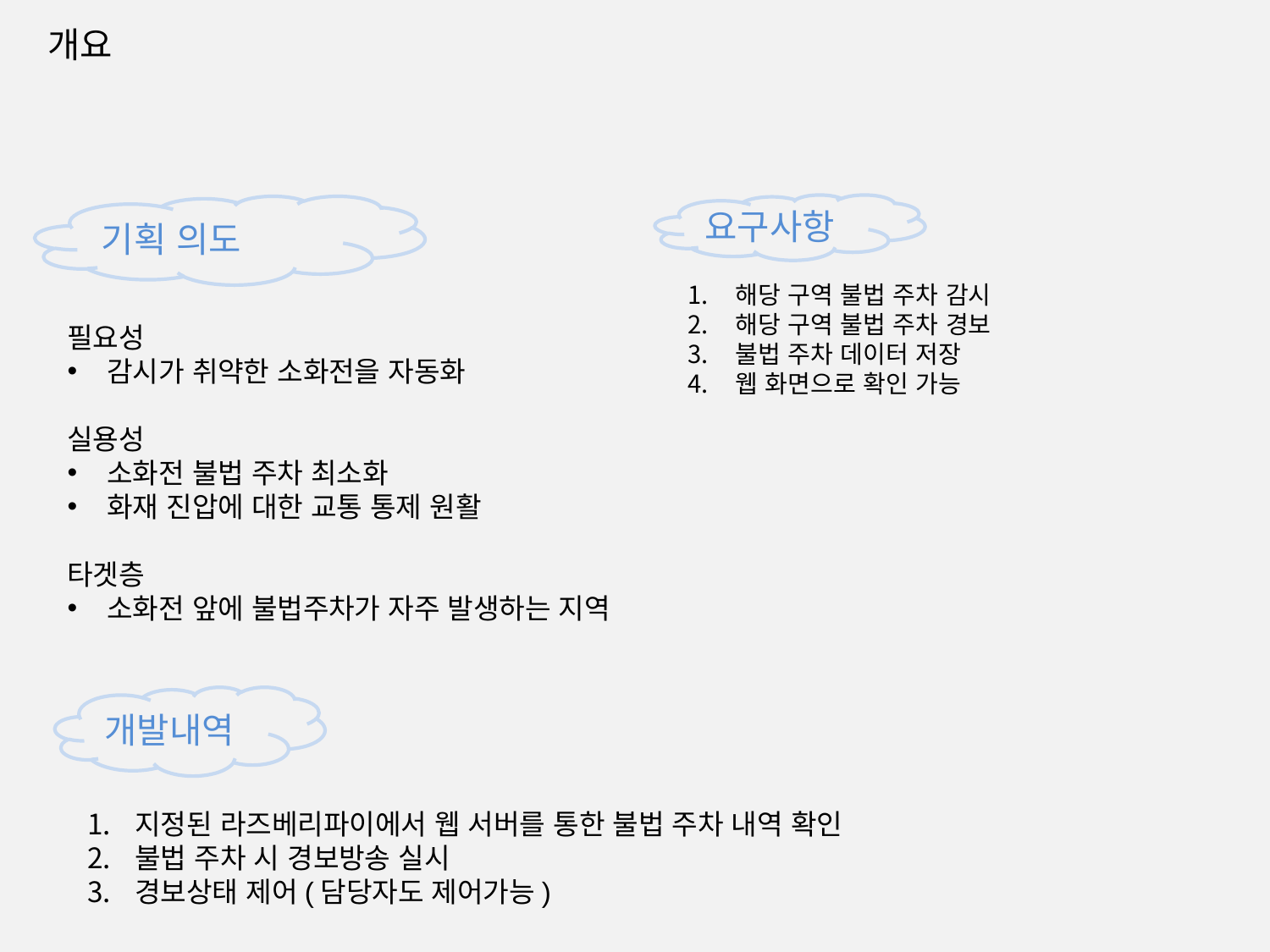

개요
요구사항
기획 의도
해당 구역 불법 주차 감시
해당 구역 불법 주차 경보
불법 주차 데이터 저장
웹 화면으로 확인 가능
필요성
감시가 취약한 소화전을 자동화

실용성
소화전 불법 주차 최소화
화재 진압에 대한 교통 통제 원활

타겟층
소화전 앞에 불법주차가 자주 발생하는 지역

개발내역
지정된 라즈베리파이에서 웹 서버를 통한 불법 주차 내역 확인
불법 주차 시 경보방송 실시
경보상태 제어(담당자도 제어가능)